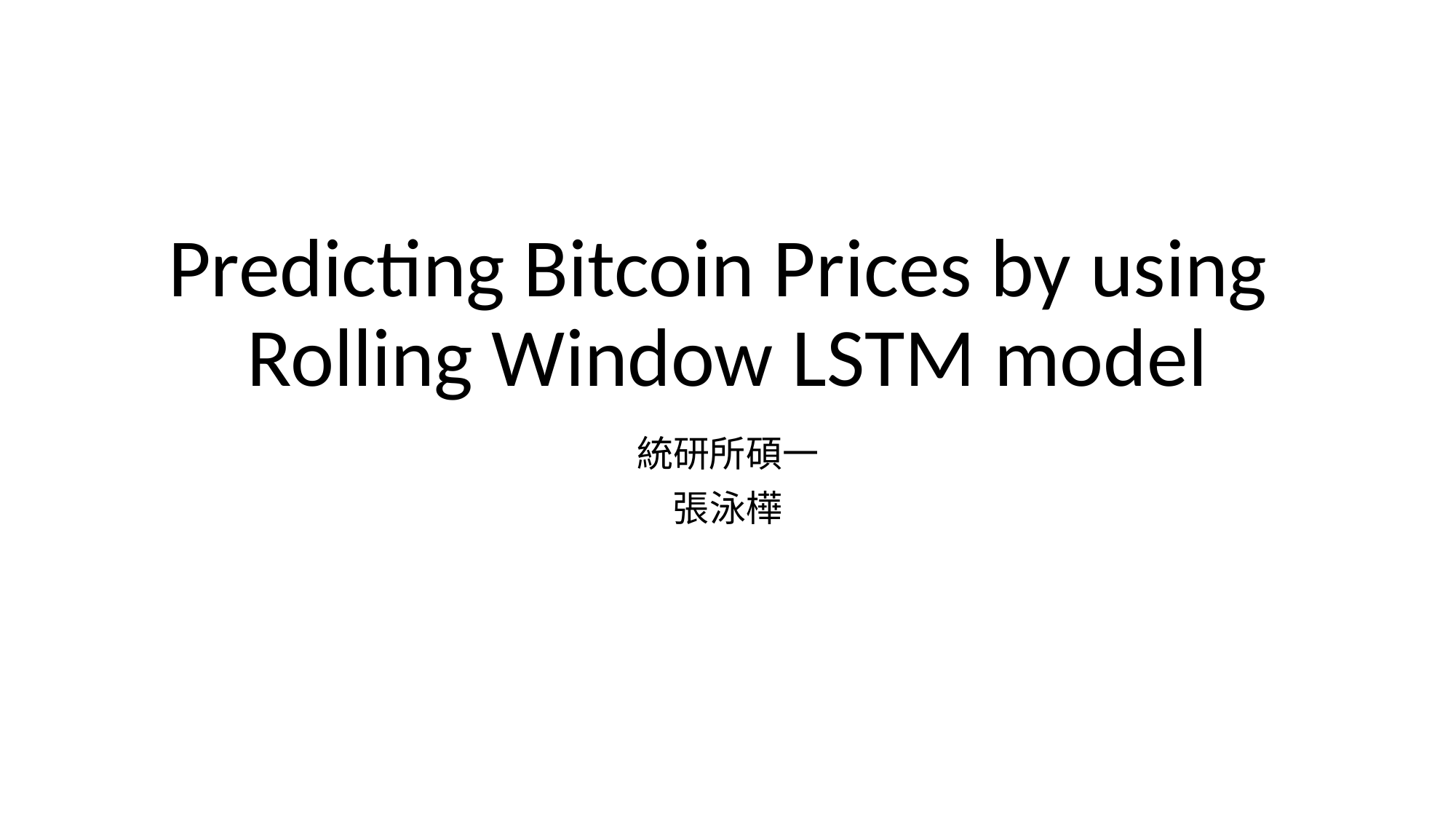

# Predicting Bitcoin Prices by using Rolling Window LSTM model
統研所碩一
張泳樺